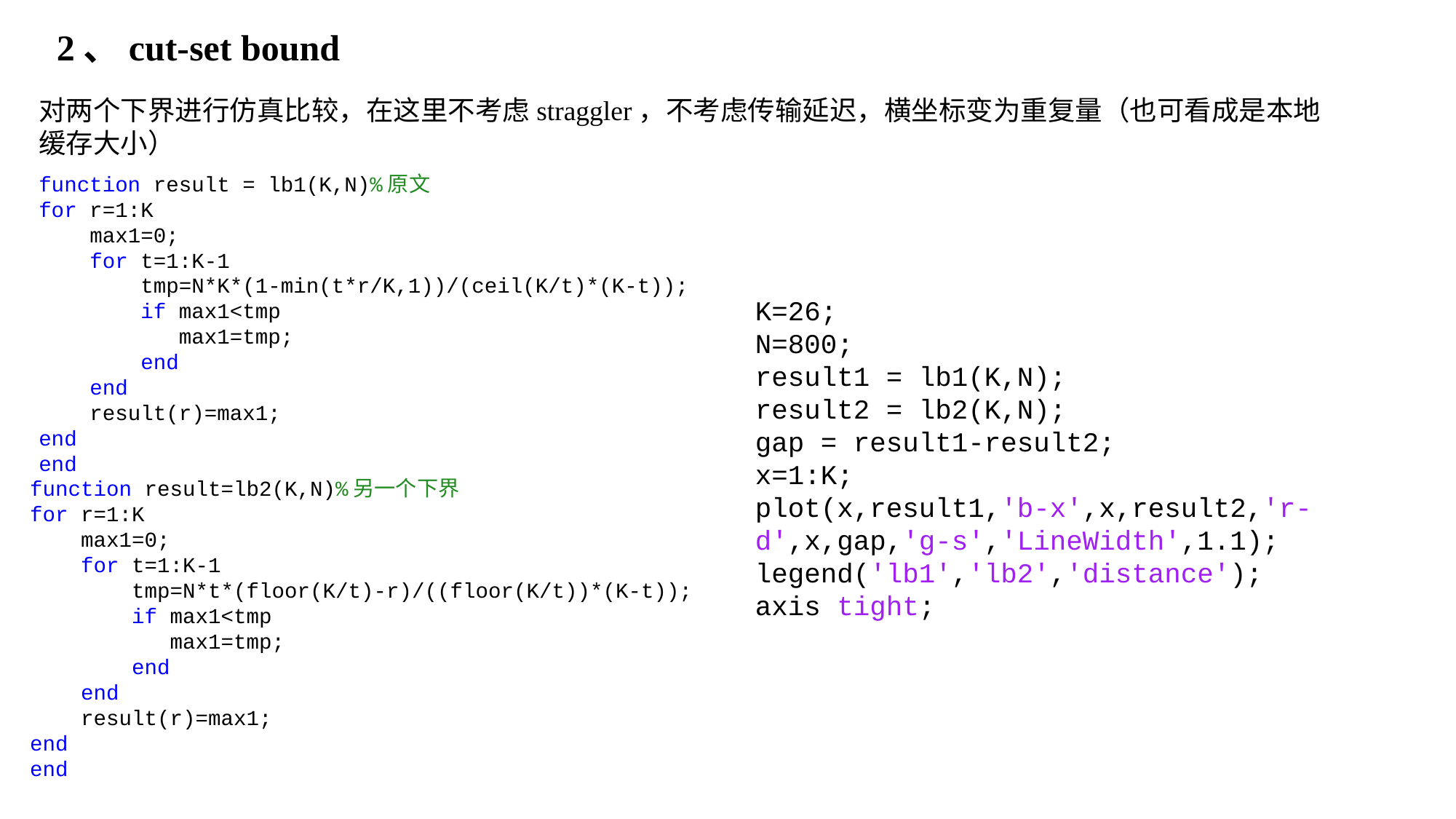

2、cut-set bound
对两个下界进行仿真比较，在这里不考虑straggler，不考虑传输延迟，横坐标变为重复量（也可看成是本地缓存大小）

function result = lb1(K,N)%原文
for r=1:K
    max1=0;
    for t=1:K-1
        tmp=N*K*(1-min(t*r/K,1))/(ceil(K/t)*(K-t));
        if max1<tmp
           max1=tmp;
        end
    end
    result(r)=max1;
end
end
K=26;
N=800;
result1 = lb1(K,N);
result2 = lb2(K,N);
gap = result1-result2;
x=1:K;
plot(x,result1,'b-x',x,result2,'r-d',x,gap,'g-s','LineWidth',1.1);
legend('lb1','lb2','distance');
axis tight;
function result=lb2(K,N)%另一个下界
for r=1:K
    max1=0;
    for t=1:K-1
        tmp=N*t*(floor(K/t)-r)/((floor(K/t))*(K-t));
        if max1<tmp
           max1=tmp;
        end
    end
    result(r)=max1;
end
end